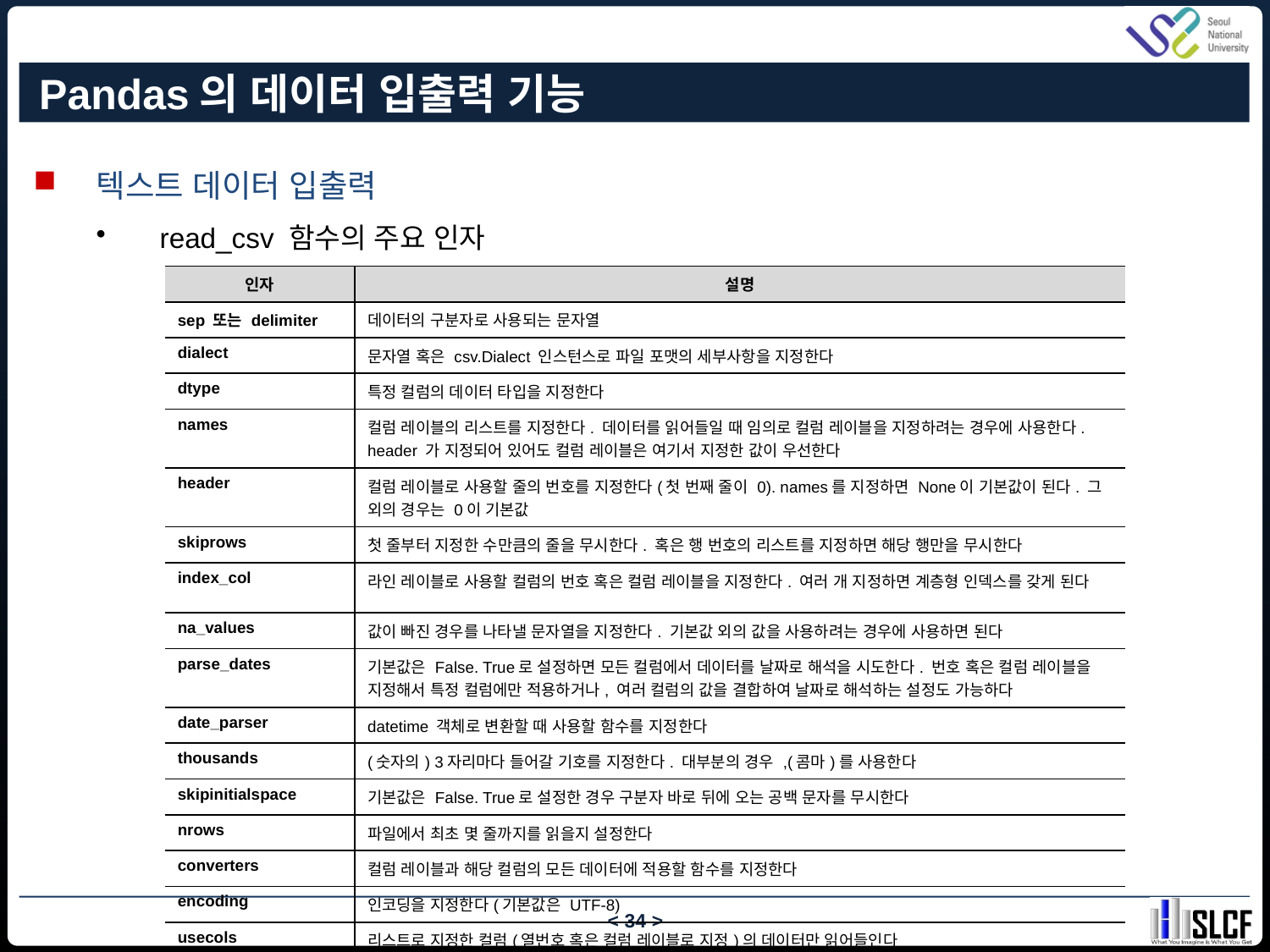

# Pandas의 데이터 입출력 기능
텍스트 데이터 입출력
read_csv 함수의 주요 인자
| 인자 | 설명 |
| --- | --- |
| sep 또는 delimiter | 데이터의 구분자로 사용되는 문자열 |
| dialect | 문자열 혹은 csv.Dialect 인스턴스로 파일 포맷의 세부사항을 지정한다 |
| dtype | 특정 컬럼의 데이터 타입을 지정한다 |
| names | 컬럼 레이블의 리스트를 지정한다. 데이터를 읽어들일 때 임의로 컬럼 레이블을 지정하려는 경우에 사용한다. header 가 지정되어 있어도 컬럼 레이블은 여기서 지정한 값이 우선한다 |
| header | 컬럼 레이블로 사용할 줄의 번호를 지정한다(첫 번째 줄이 0). names를 지정하면 None이 기본값이 된다. 그 외의 경우는 0이 기본값 |
| skiprows | 첫 줄부터 지정한 수만큼의 줄을 무시한다. 혹은 행 번호의 리스트를 지정하면 해당 행만을 무시한다 |
| index\_col | 라인 레이블로 사용할 컬럼의 번호 혹은 컬럼 레이블을 지정한다. 여러 개 지정하면 계층형 인덱스를 갖게 된다 |
| na\_values | 값이 빠진 경우를 나타낼 문자열을 지정한다. 기본값 외의 값을 사용하려는 경우에 사용하면 된다 |
| parse\_dates | 기본값은 False. True로 설정하면 모든 컬럼에서 데이터를 날짜로 해석을 시도한다. 번호 혹은 컬럼 레이블을 지정해서 특정 컬럼에만 적용하거나, 여러 컬럼의 값을 결합하여 날짜로 해석하는 설정도 가능하다 |
| date\_parser | datetime 객체로 변환할 때 사용할 함수를 지정한다 |
| thousands | (숫자의) 3자리마다 들어갈 기호를 지정한다. 대부분의 경우 ,(콤마)를 사용한다 |
| skipinitialspace | 기본값은 False. True로 설정한 경우 구분자 바로 뒤에 오는 공백 문자를 무시한다 |
| nrows | 파일에서 최초 몇 줄까지를 읽을지 설정한다 |
| converters | 컬럼 레이블과 해당 컬럼의 모든 데이터에 적용할 함수를 지정한다 |
| encoding | 인코딩을 지정한다(기본값은 UTF-8) |
| usecols | 리스트로 지정한 컬럼(열번호 혹은 컬럼 레이블로 지정)의 데이터만 읽어들인다 |